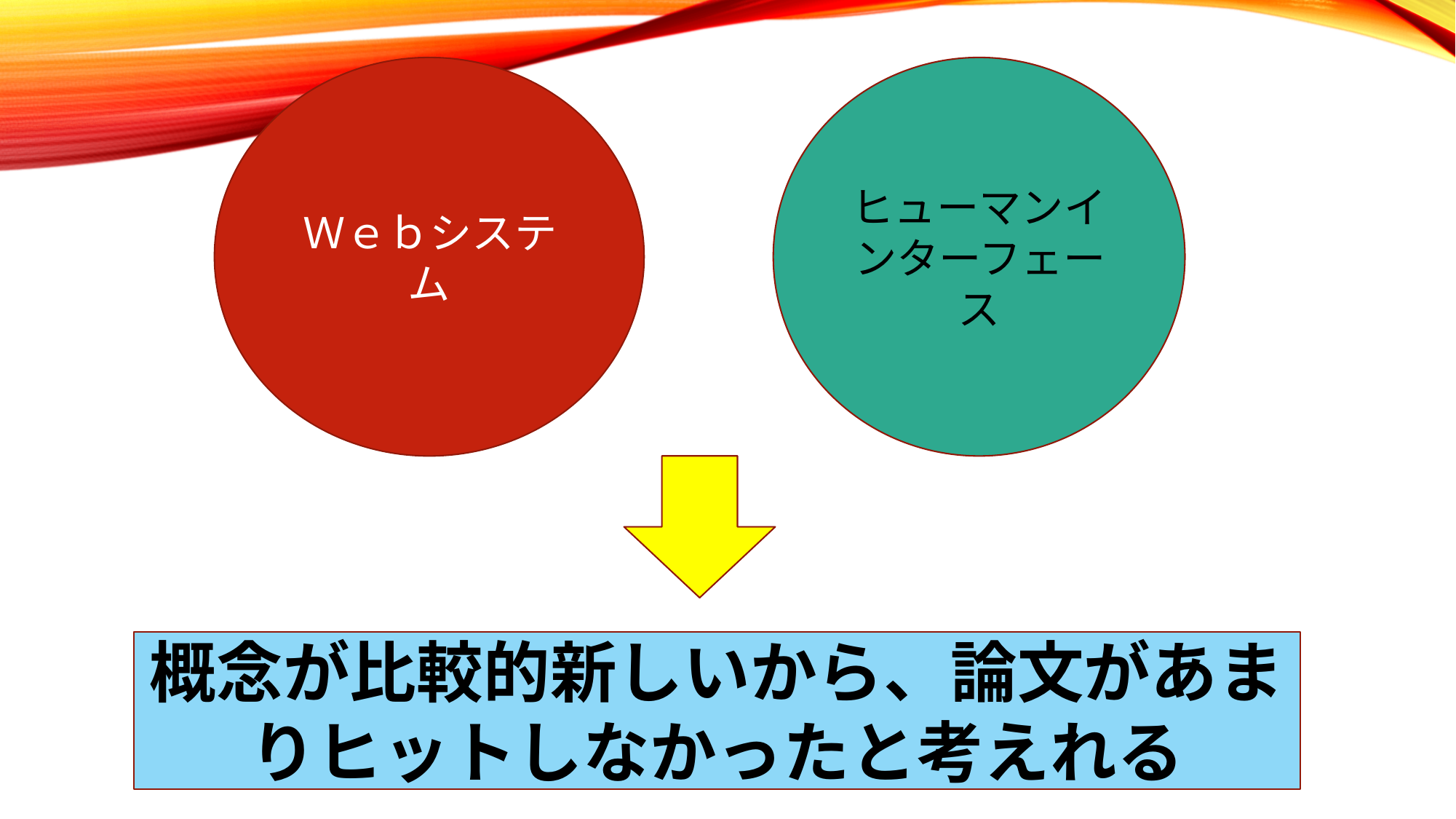

Ｗｅｂシステム
ヒューマンインターフェース

概念が比較的新しいから、論文があまりヒットしなかったと考えれる